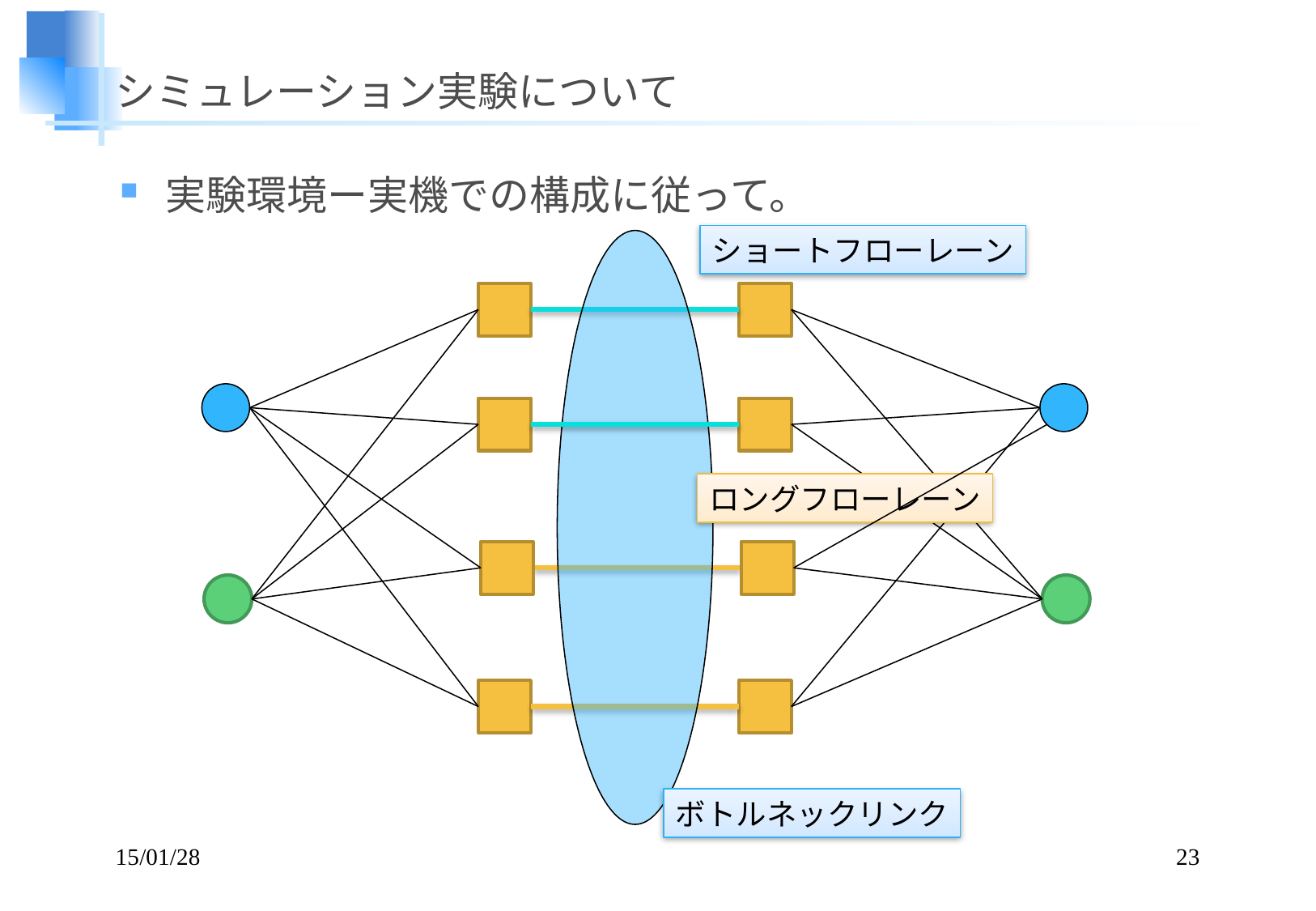

# シミュレーション実験について
実験環境ー実機での構成に従って。
ショートフローレーン

ロングフローレーン

ボトルネックリンク
15/01/28
23